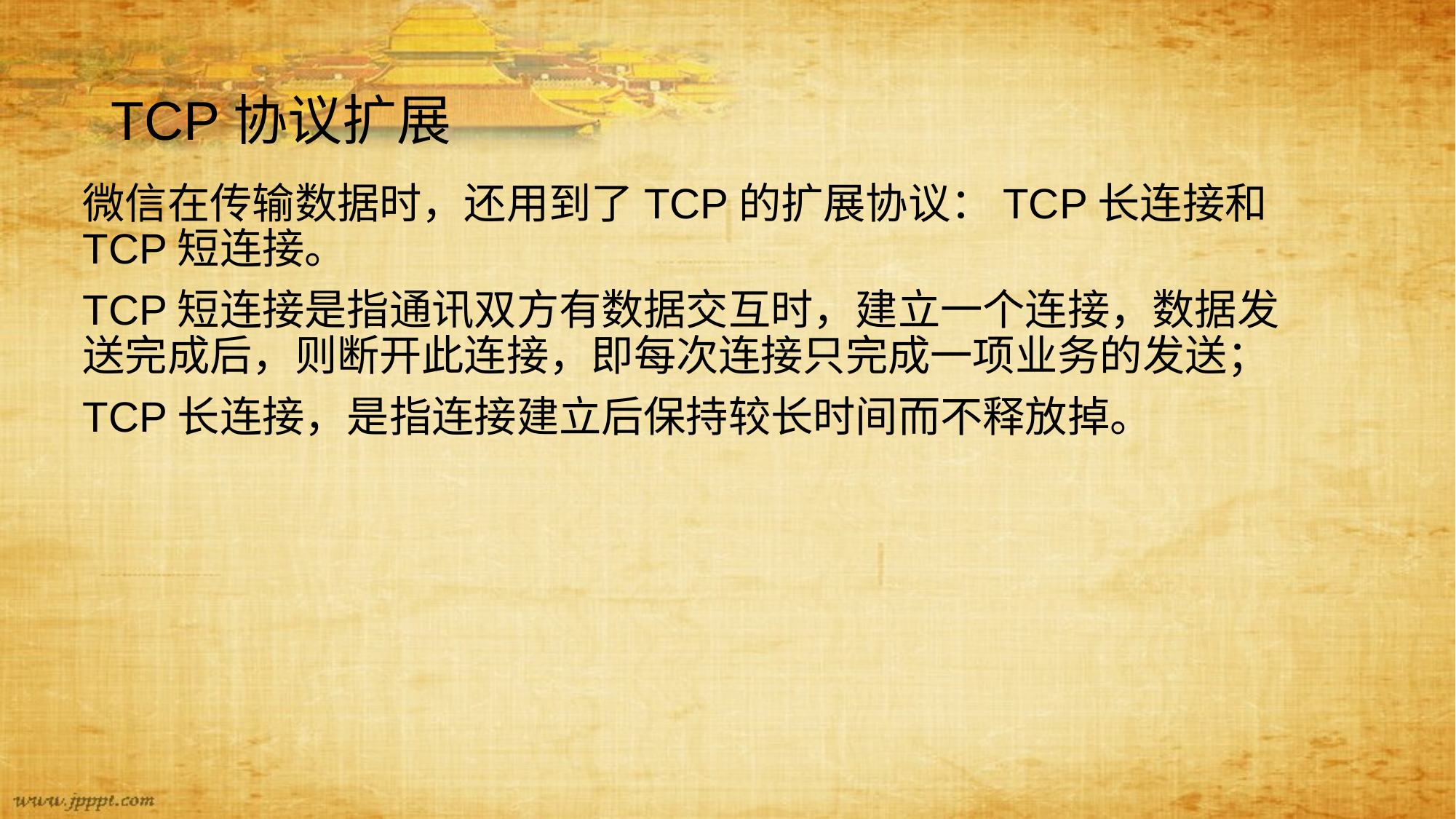

# TCP协议扩展
微信在传输数据时，还用到了TCP的扩展协议：TCP长连接和TCP短连接。
TCP短连接是指通讯双方有数据交互时，建立一个连接，数据发送完成后，则断开此连接，即每次连接只完成一项业务的发送；
TCP长连接，是指连接建立后保持较长时间而不释放掉。